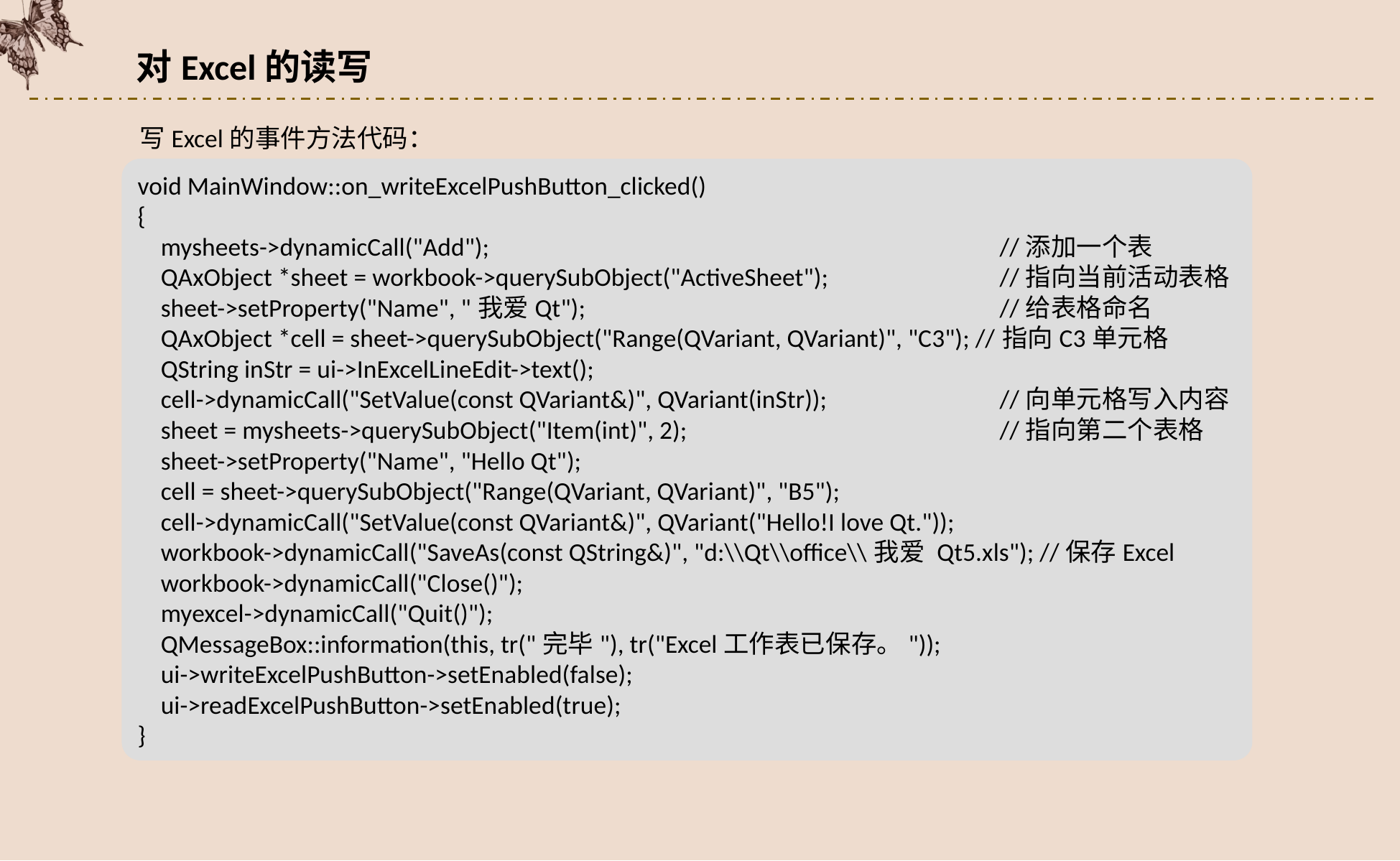

对Excel的读写
写Excel的事件方法代码：
void MainWindow::on_writeExcelPushButton_clicked()
{
    mysheets->dynamicCall("Add");					//添加一个表
    QAxObject *sheet = workbook->querySubObject("ActiveSheet"); 		//指向当前活动表格
    sheet->setProperty("Name", "我爱Qt");				//给表格命名
    QAxObject *cell = sheet->querySubObject("Range(QVariant, QVariant)", "C3"); //指向C3单元格
    QString inStr = ui->InExcelLineEdit->text();
    cell->dynamicCall("SetValue(const QVariant&)", QVariant(inStr)); 		//向单元格写入内容
    sheet = mysheets->querySubObject("Item(int)", 2);			//指向第二个表格
    sheet->setProperty("Name", "Hello Qt");
    cell = sheet->querySubObject("Range(QVariant, QVariant)", "B5");
    cell->dynamicCall("SetValue(const QVariant&)", QVariant("Hello!I love Qt."));
    workbook->dynamicCall("SaveAs(const QString&)", "d:\\Qt\\office\\我爱 Qt5.xls"); //保存Excel
    workbook->dynamicCall("Close()");
    myexcel->dynamicCall("Quit()");
    QMessageBox::information(this, tr("完毕"), tr("Excel工作表已保存。"));
    ui->writeExcelPushButton->setEnabled(false);
    ui->readExcelPushButton->setEnabled(true);
}